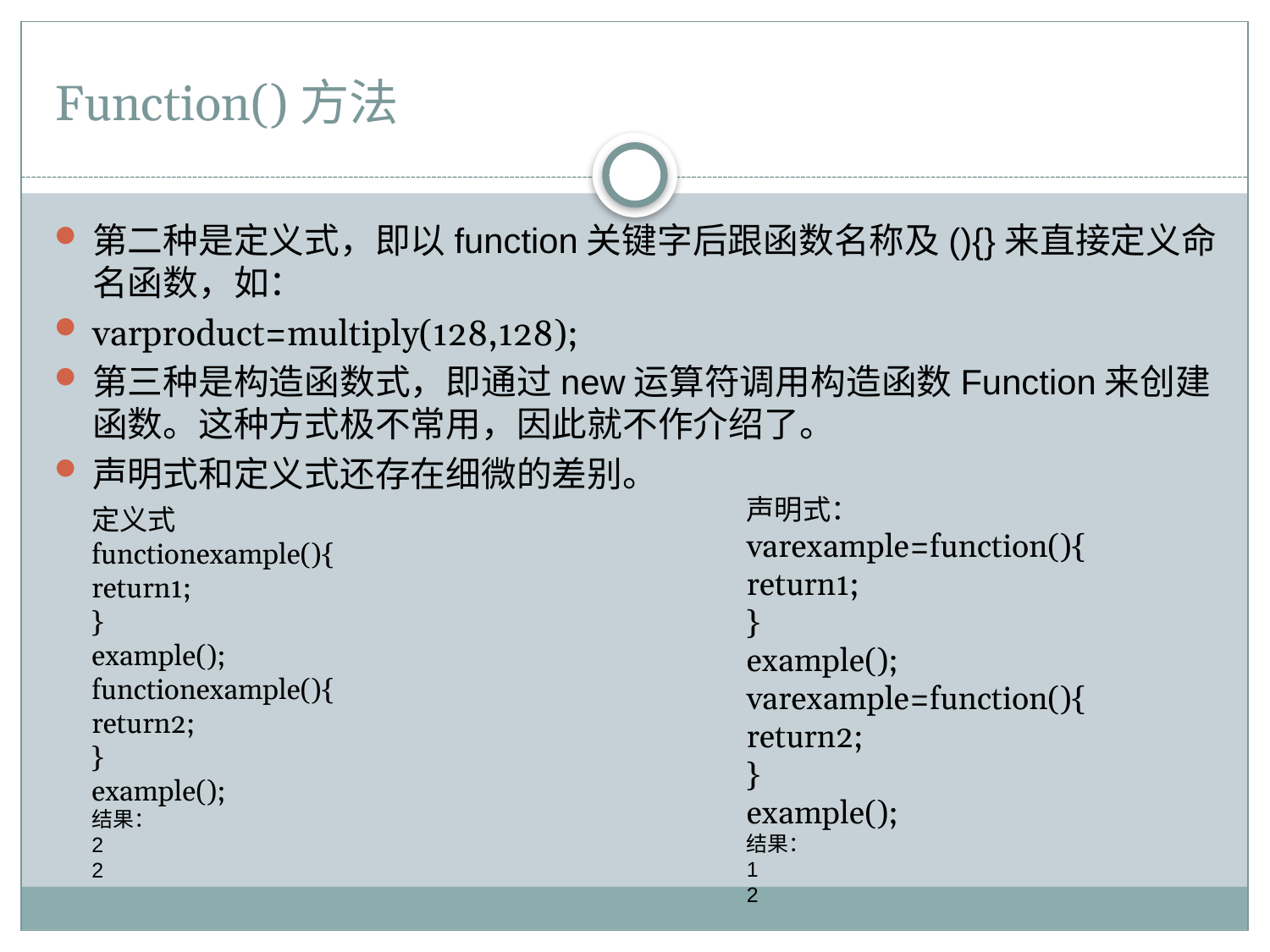

# Function()方法
第二种是定义式，即以function关键字后跟函数名称及(){}来直接定义命名函数，如：
varproduct=multiply(128,128);
第三种是构造函数式，即通过new运算符调用构造函数Function来创建函数。这种方式极不常用，因此就不作介绍了。
声明式和定义式还存在细微的差别。
声明式：varexample=function(){
return1;
}
example();
varexample=function(){
return2;
}
example();
结果：
1
2

定义式
functionexample(){
return1;
}
example();
functionexample(){
return2;
}
example();
结果：
2
2